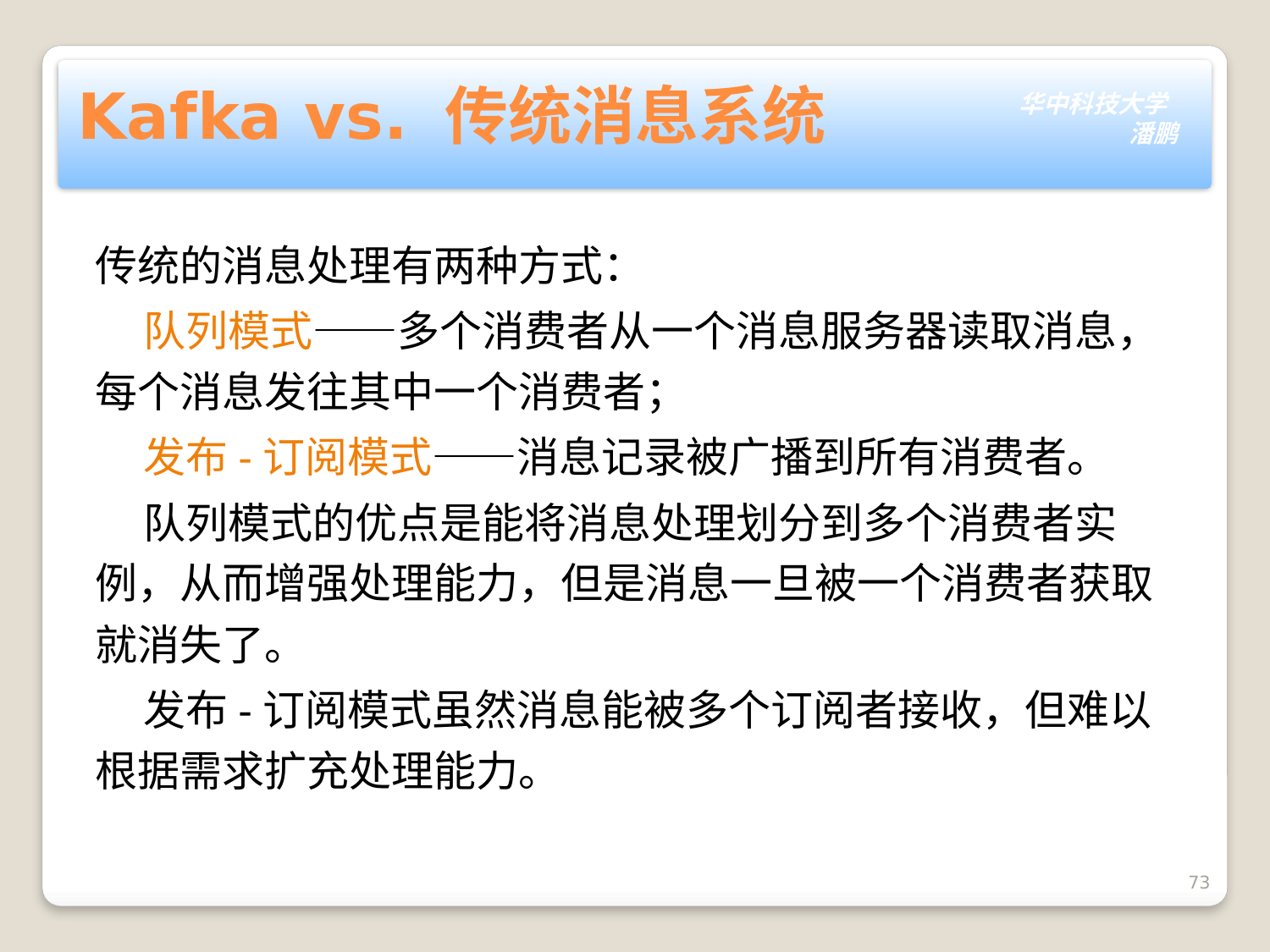

# Kafka vs. 传统消息系统
传统的消息处理有两种方式：
    队列模式——多个消费者从一个消息服务器读取消息，每个消息发往其中一个消费者；
    发布-订阅模式——消息记录被广播到所有消费者。
    队列模式的优点是能将消息处理划分到多个消费者实例，从而增强处理能力，但是消息一旦被一个消费者获取就消失了。
    发布-订阅模式虽然消息能被多个订阅者接收，但难以根据需求扩充处理能力。
73